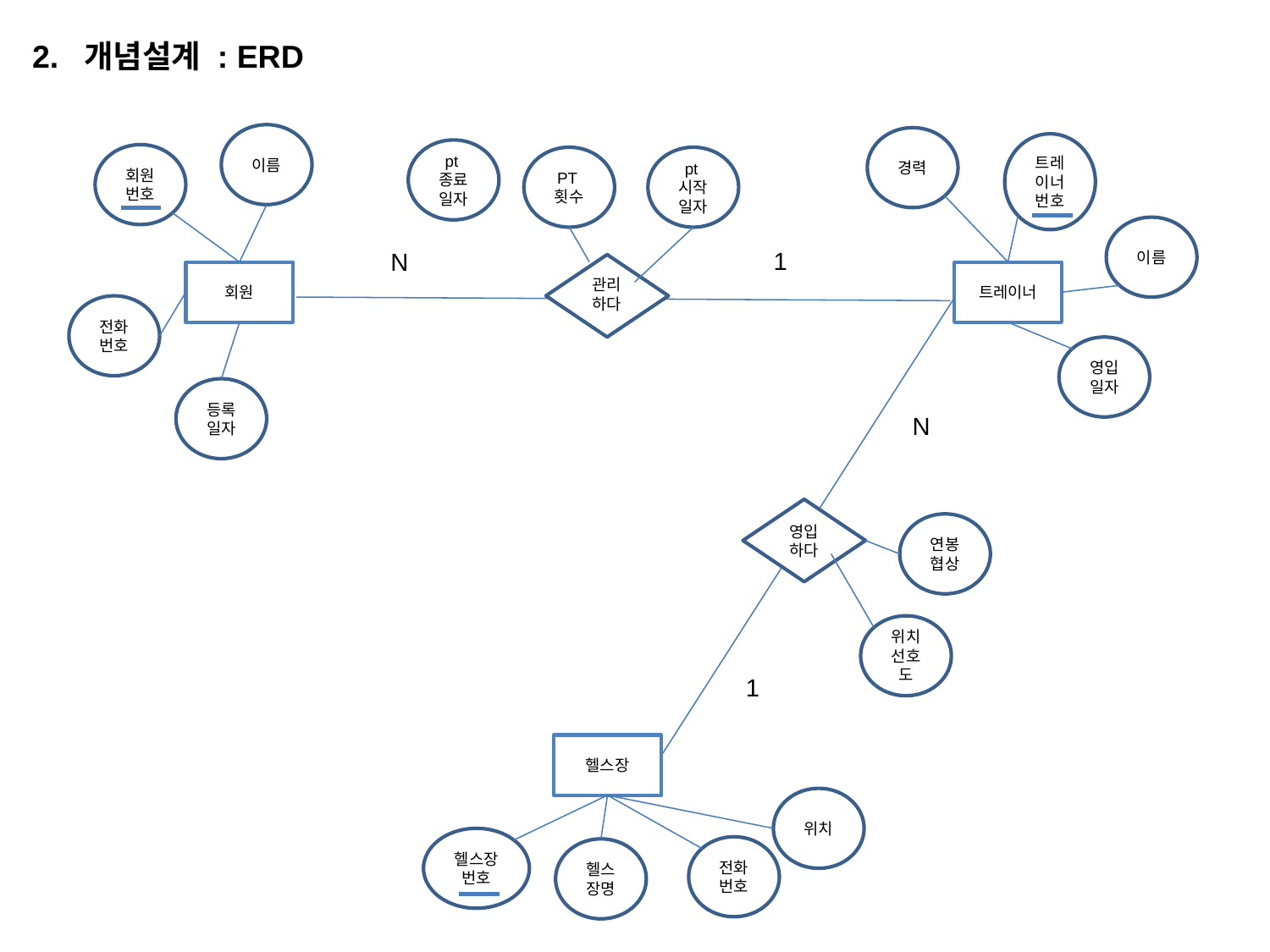

2.  개념설계 : ERD
이름
경력
트레이너번호
pt종료일자
회원번호
PT횟수
pt시작일자
이름
1
N

관리하다

회원
트레이너
전화번호
영입일자
등록일자
N
영입하다
연봉협상
위치선호도
1
헬스장
위치
헬스장번호
전화번호
헬스장명